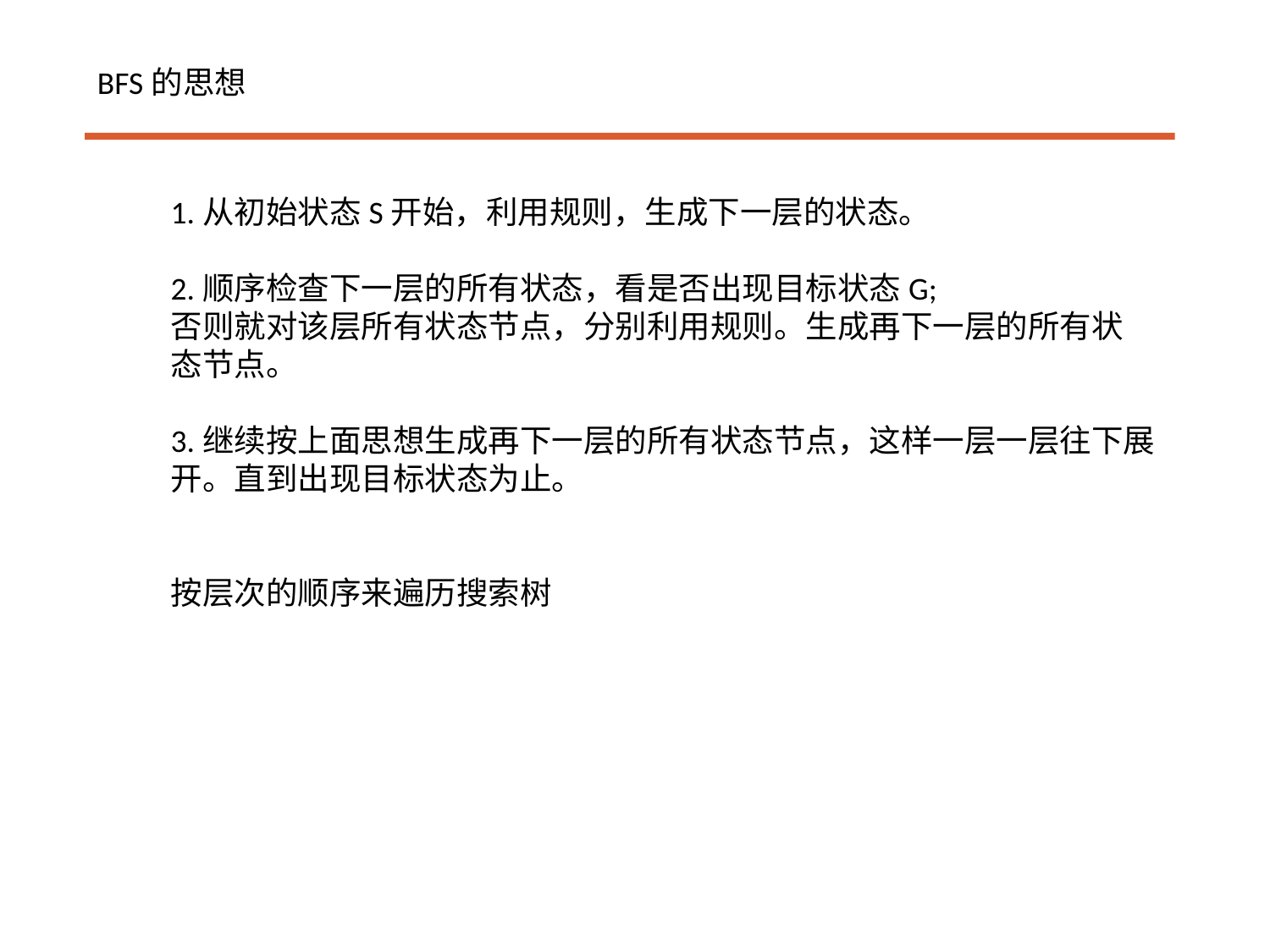

BFS的思想

1.从初始状态S开始，利用规则，生成下一层的状态。

2.顺序检查下一层的所有状态，看是否出现目标状态G;
否则就对该层所有状态节点，分别利用规则。生成再下一层的所有状   态节点。

3.继续按上面思想生成再下一层的所有状态节点，这样一层一层往下展开。直到出现目标状态为止。

按层次的顺序来遍历搜索树
4